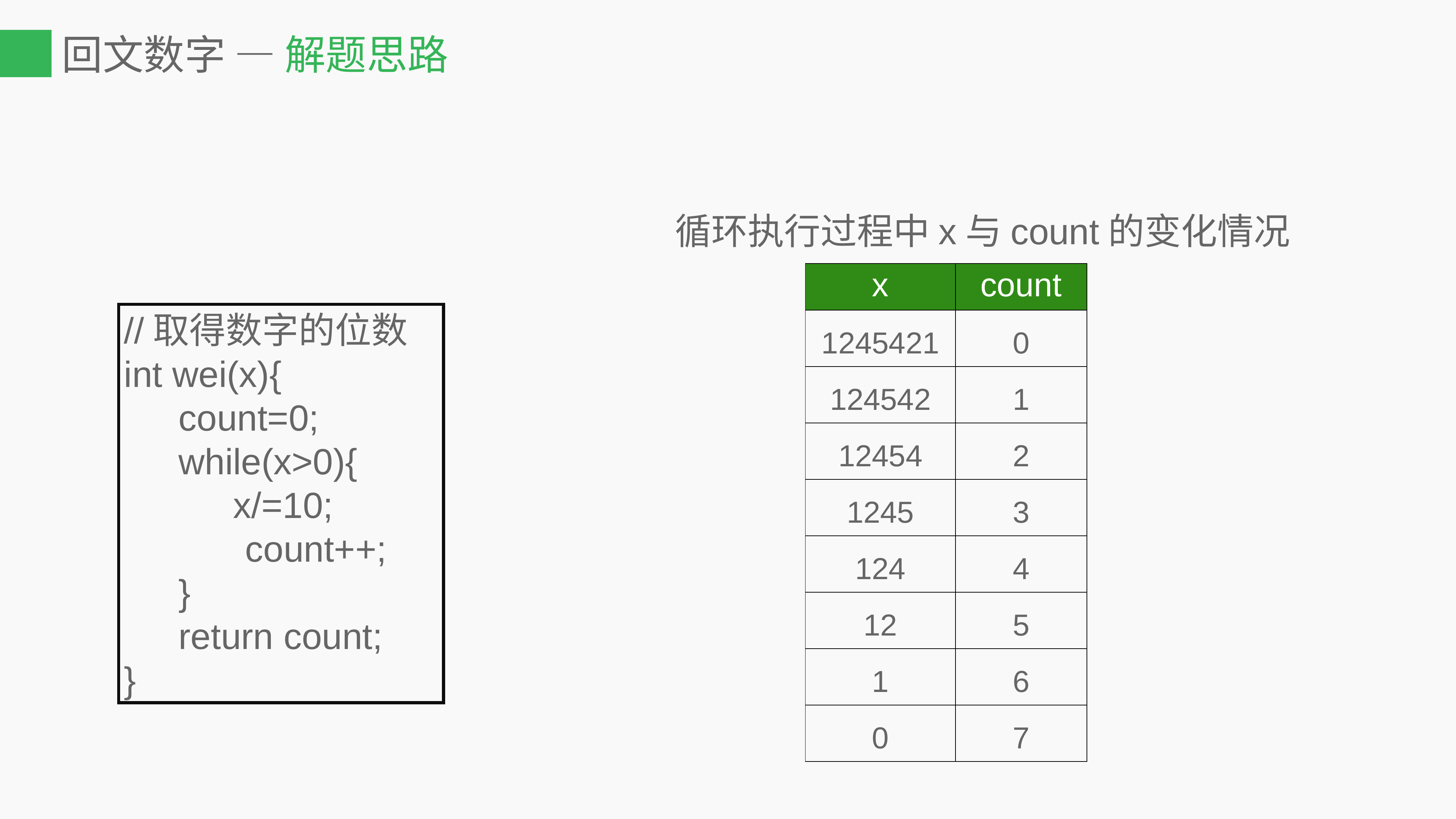

# 回文数字 — 解题思路
                                                                        循环执行过程中x与count的变化情况
| x | count |
| --- | --- |
| 1245421 | 0 |
| 124542 | 1 |
| 12454 | 2 |
| 1245 | 3 |
| 124 | 4 |
| 12 | 5 |
| 1 | 6 |
| 0 | 7 |
//取得数字的位数
int wei(x){
	count=0;
	while(x>0){
		x/=10;
            count++;
	}
	return count;
}